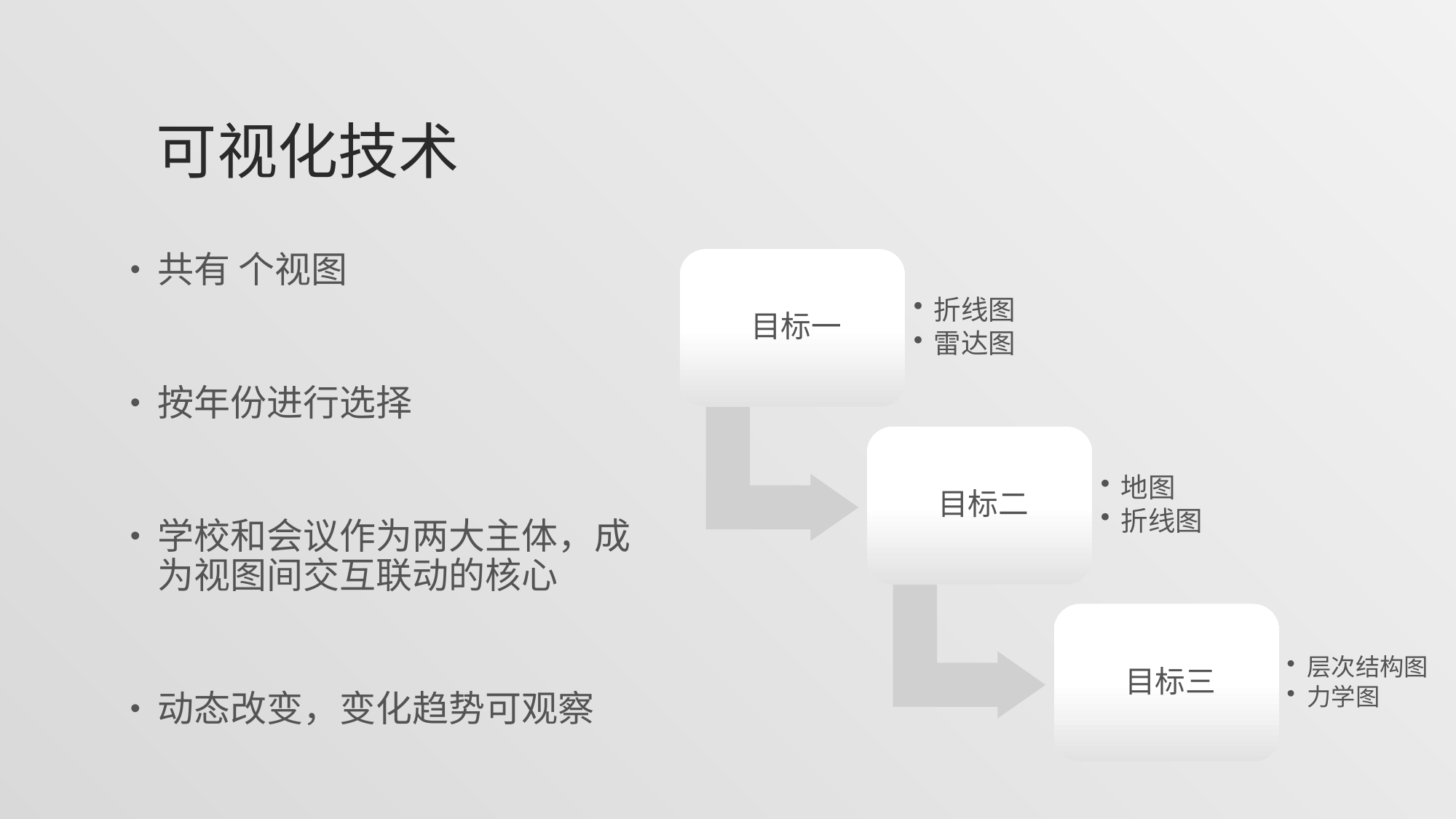

# 可视化技术
共有 个视图

按年份进行选择

学校和会议作为两大主体，成为视图间交互联动的核心

动态改变，变化趋势可观察
目标一
折线图
雷达图
目标二
地图
折线图
目标三
层次结构图
力学图